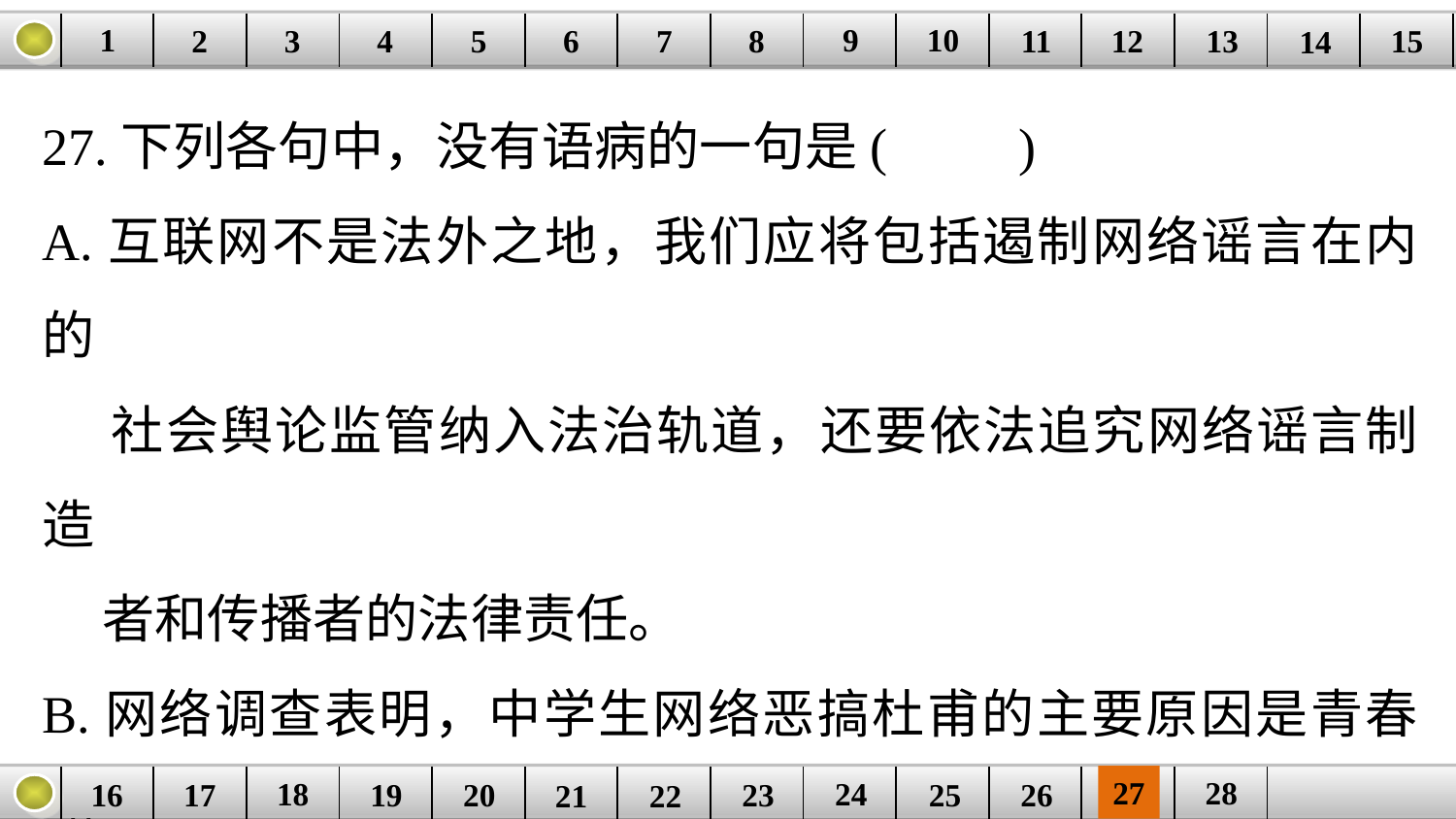

9
10
1
3
4
5
6
8
11
2
12
15
|  |  |  |  |  |  |  |  |  |  |  |  |  |  |  |
| --- | --- | --- | --- | --- | --- | --- | --- | --- | --- | --- | --- | --- | --- | --- |
7
13
14

27.下列各句中，没有语病的一句是(　　)
A.互联网不是法外之地，我们应将包括遏制网络谣言在内的
    社会舆论监管纳入法治轨道，还要依法追究网络谣言制造
    者和传播者的法律责任。
B.网络调查表明，中学生网络恶搞杜甫的主要原因是青春期
    的逆反心理、知识素养缺乏、内心空虚、游戏人生等因素
    造成的。

27
28
18
24
16
25
26
|  |  |  |  |  |  |  |  |  |  |  |  |  |
| --- | --- | --- | --- | --- | --- | --- | --- | --- | --- | --- | --- | --- |
23
17
19
20
21
22